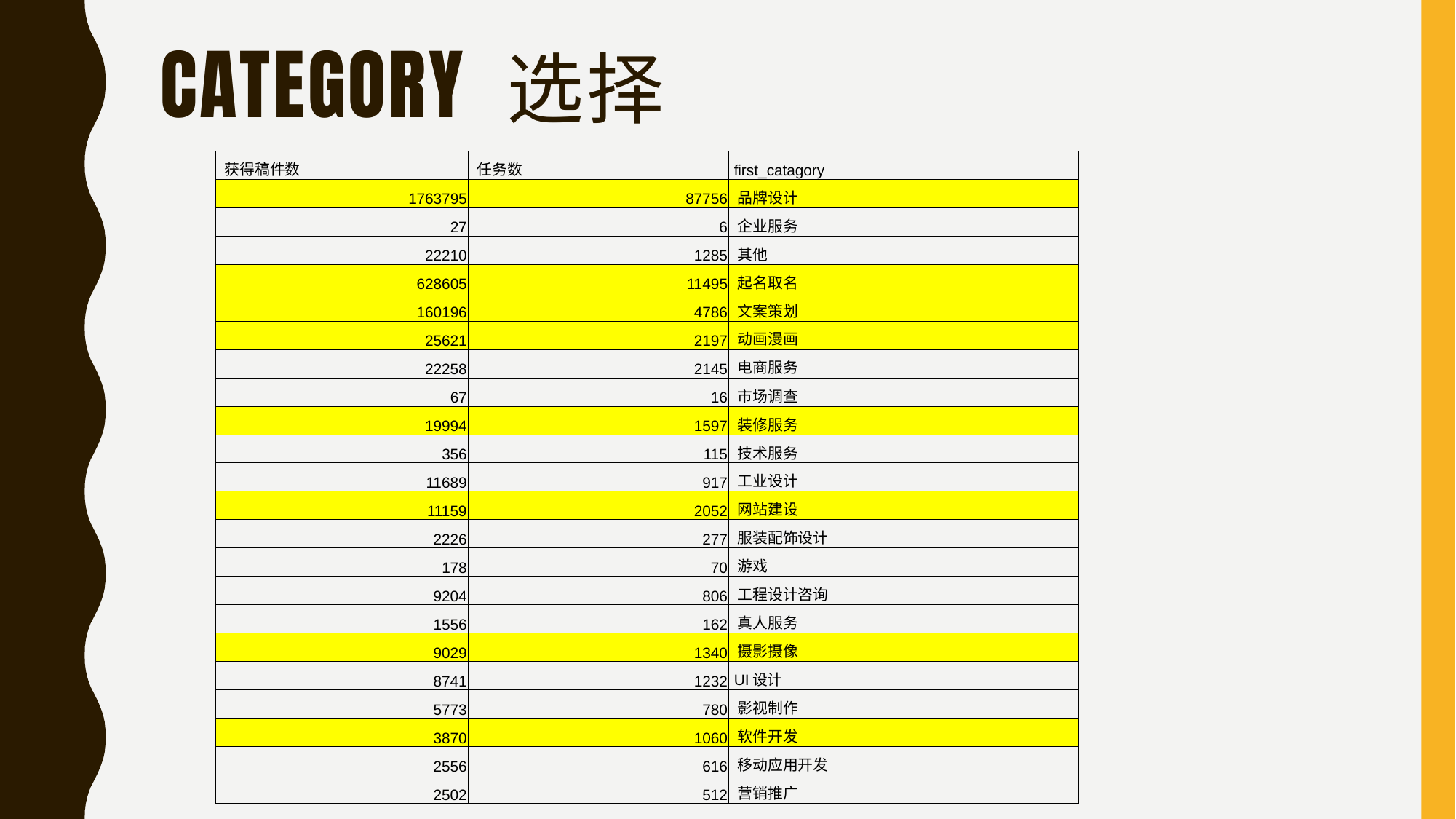

# Category 选择
| 获得稿件数 | 任务数 | first\_catagory |
| --- | --- | --- |
| 1763795 | 87756 | 品牌设计 |
| 27 | 6 | 企业服务 |
| 22210 | 1285 | 其他 |
| 628605 | 11495 | 起名取名 |
| 160196 | 4786 | 文案策划 |
| 25621 | 2197 | 动画漫画 |
| 22258 | 2145 | 电商服务 |
| 67 | 16 | 市场调查 |
| 19994 | 1597 | 装修服务 |
| 356 | 115 | 技术服务 |
| 11689 | 917 | 工业设计 |
| 11159 | 2052 | 网站建设 |
| 2226 | 277 | 服装配饰设计 |
| 178 | 70 | 游戏 |
| 9204 | 806 | 工程设计咨询 |
| 1556 | 162 | 真人服务 |
| 9029 | 1340 | 摄影摄像 |
| 8741 | 1232 | UI设计 |
| 5773 | 780 | 影视制作 |
| 3870 | 1060 | 软件开发 |
| 2556 | 616 | 移动应用开发 |
| 2502 | 512 | 营销推广 |